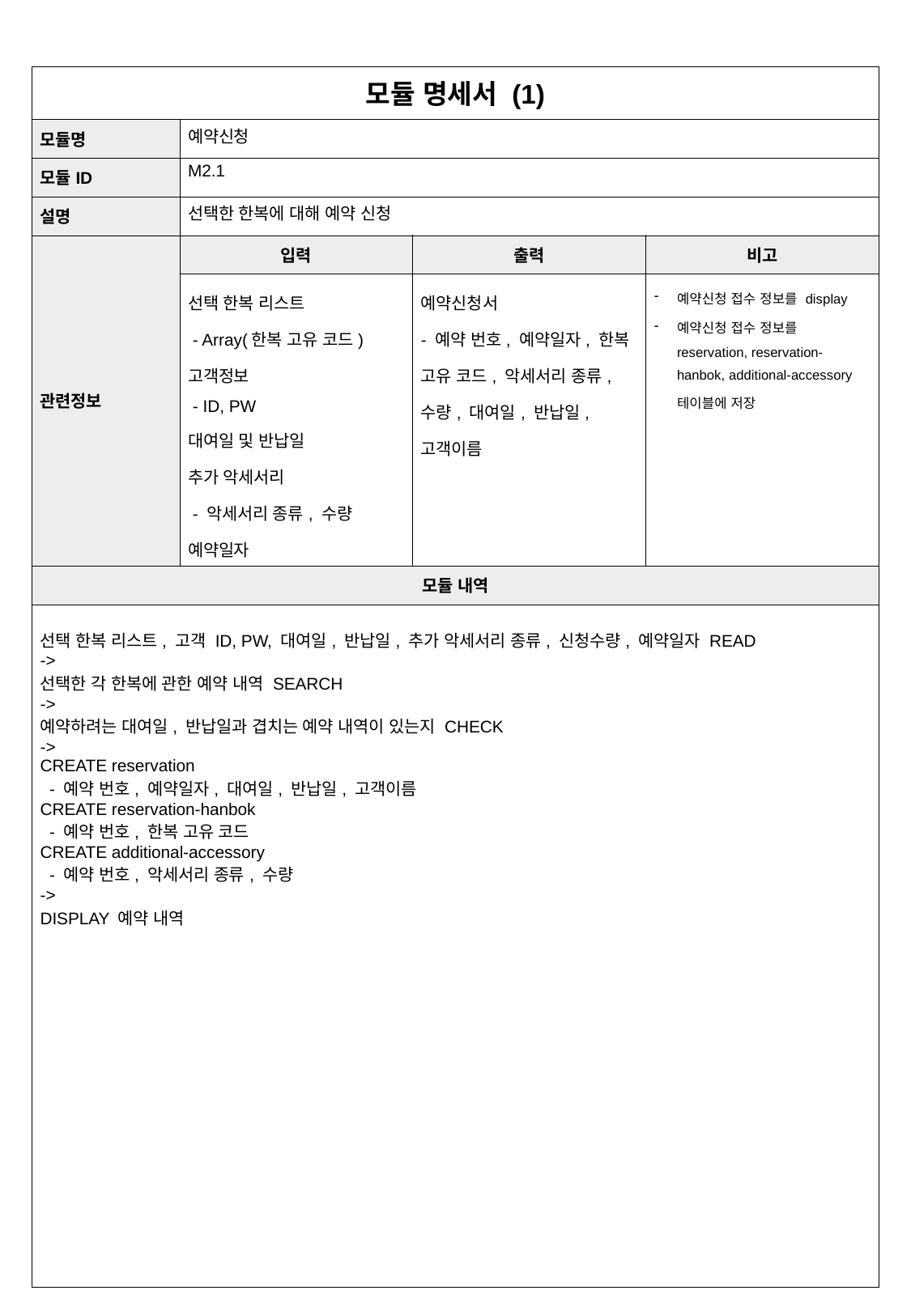

| 모듈 명세서 (1) | 주문신청서작성 |  |  |
| --- | --- | --- | --- |
| 모듈명 | 예약신청 |  |  |
| 모듈ID | M2.1 |  |  |
| 설명 | 선택한 한복에 대해 예약 신청 |  |  |
| 관련정보 | 입력 | 출력 | 비고 |
|  | 선택 한복 리스트 - Array(한복 고유 코드) 고객정보 - ID, PW 대여일 및 반납일 추가 악세서리 - 악세서리 종류, 수량 예약일자 | 예약신청서 - 예약 번호, 예약일자, 한복 고유 코드, 악세서리 종류, 수량, 대여일, 반납일, 고객이름 | 예약신청 접수 정보를 display 예약신청 접수 정보를 reservation, reservation-hanbok, additional-accessory 테이블에 저장 |
| 모듈 내역 |  |  |  |
| 선택 한복 리스트, 고객 ID, PW, 대여일, 반납일, 추가 악세서리 종류, 신청수량, 예약일자 READ -> 선택한 각 한복에 관한 예약 내역 SEARCH -> 예약하려는 대여일, 반납일과 겹치는 예약 내역이 있는지 CHECK -> CREATE reservation - 예약 번호, 예약일자, 대여일, 반납일, 고객이름 CREATE reservation-hanbok - 예약 번호, 한복 고유 코드 CREATE additional-accessory - 예약 번호, 악세서리 종류, 수량 -> DISPLAY 예약 내역 |  |  |  |